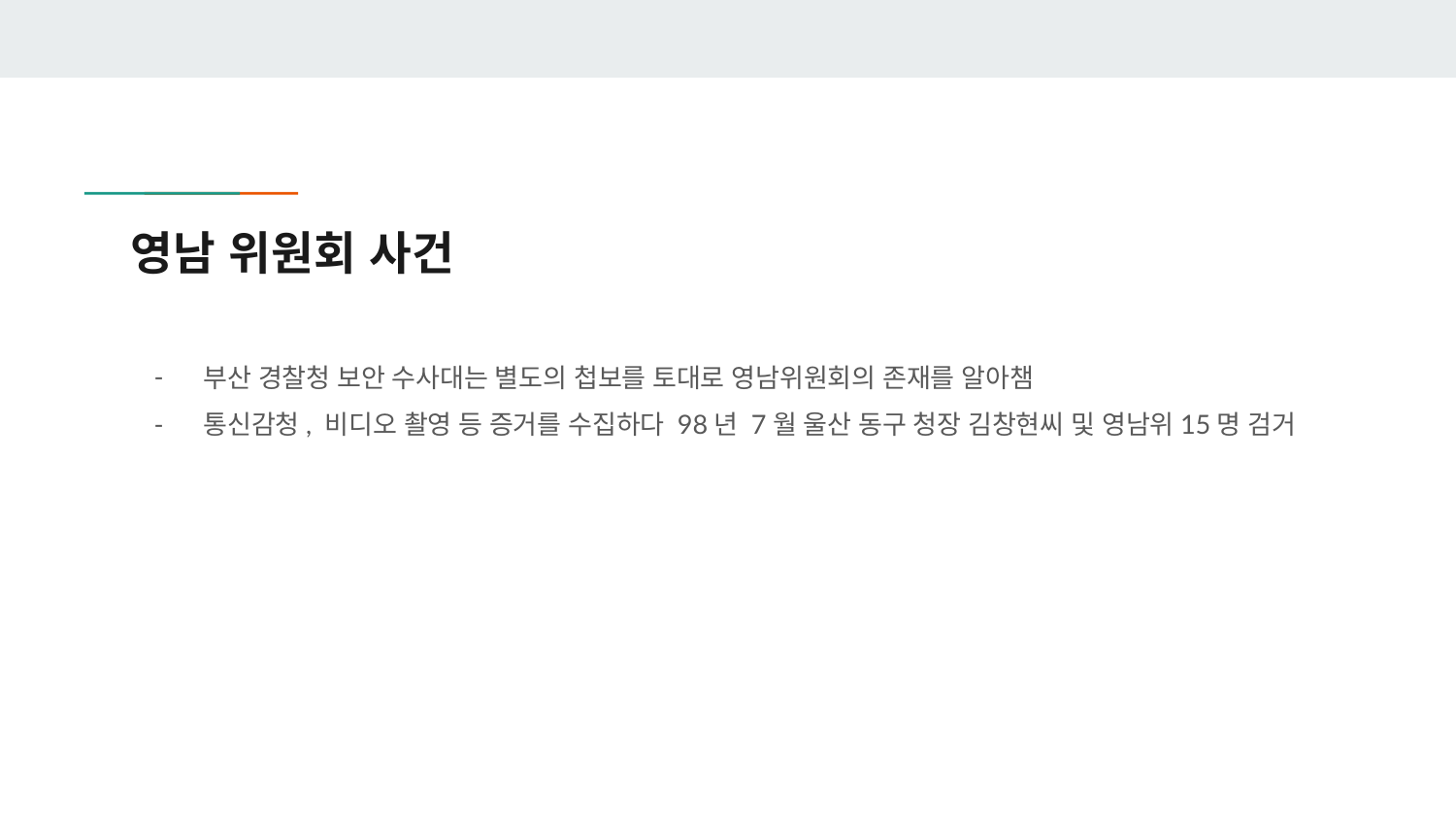

# 영남 위원회 사건
부산 경찰청 보안 수사대는 별도의 첩보를 토대로 영남위원회의 존재를 알아챔
통신감청, 비디오 촬영 등 증거를 수집하다 98년 7월 울산 동구 청장 김창현씨 및 영남위15명 검거